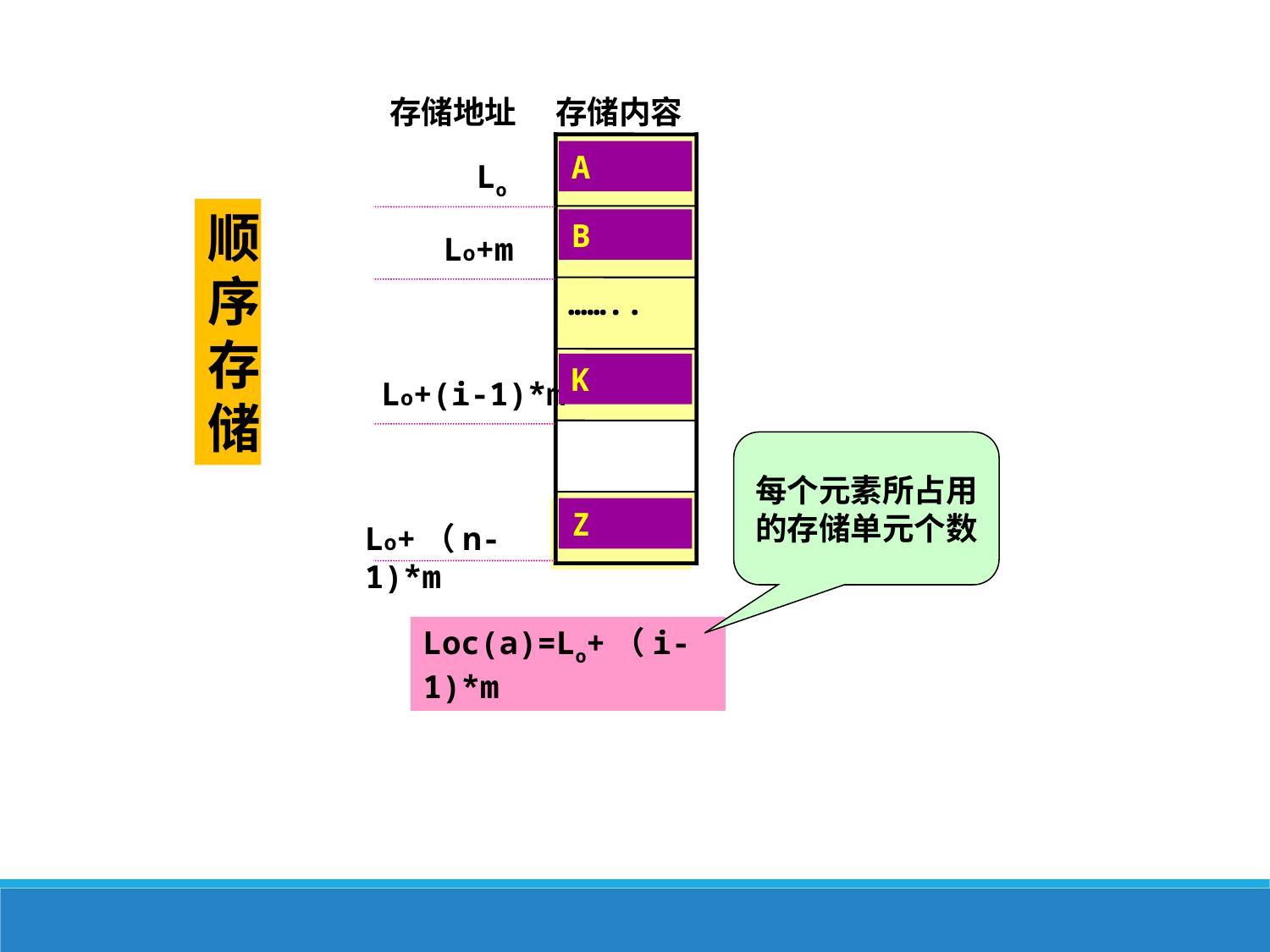

存储地址
存储内容
元素1

A
Lo
顺序存储
元素2

B
Lo+m
……..

元素i

K
Lo+(i-1)*m

每个元素所占用
的存储单元个数
元素n

Z
……..
Lo+（n-1)*m

Loc(a)=Lo+（i-1)*m